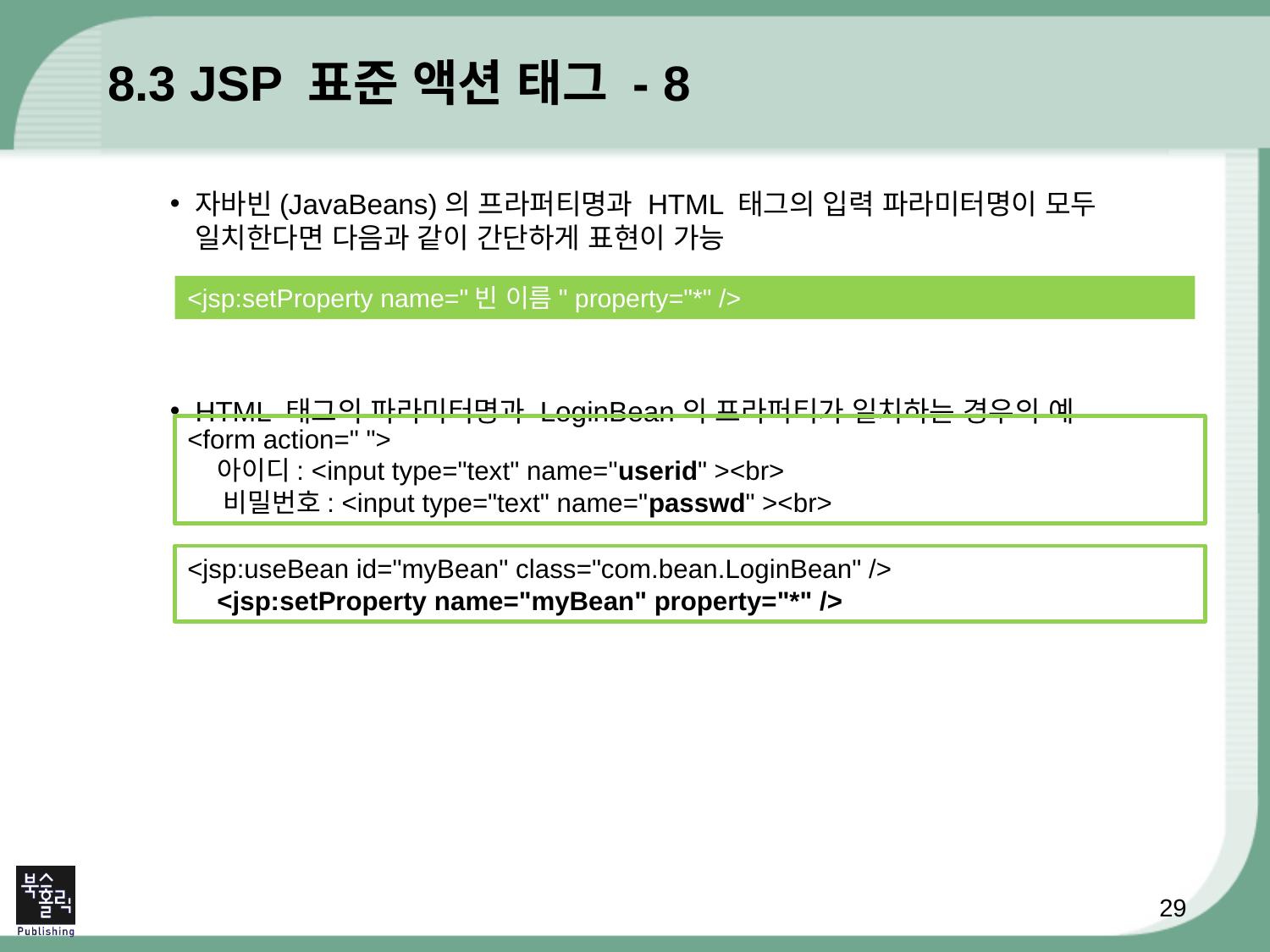

# 8.3 JSP 표준 액션 태그 - 8
자바빈(JavaBeans)의 프라퍼티명과 HTML 태그의 입력 파라미터명이 모두 일치한다면 다음과 같이 간단하게 표현이 가능

HTML 태그의 파라미터명과 LoginBean의 프라퍼티가 일치하는 경우의 예
<jsp:setProperty name="빈 이름" property="*" />
<form action=" ">
    아이디: <input type="text" name="userid" ><br>
    비밀번호: <input type="text" name="passwd" ><br>
<jsp:useBean id="myBean" class="com.bean.LoginBean" />
    <jsp:setProperty name="myBean" property="*" />
29